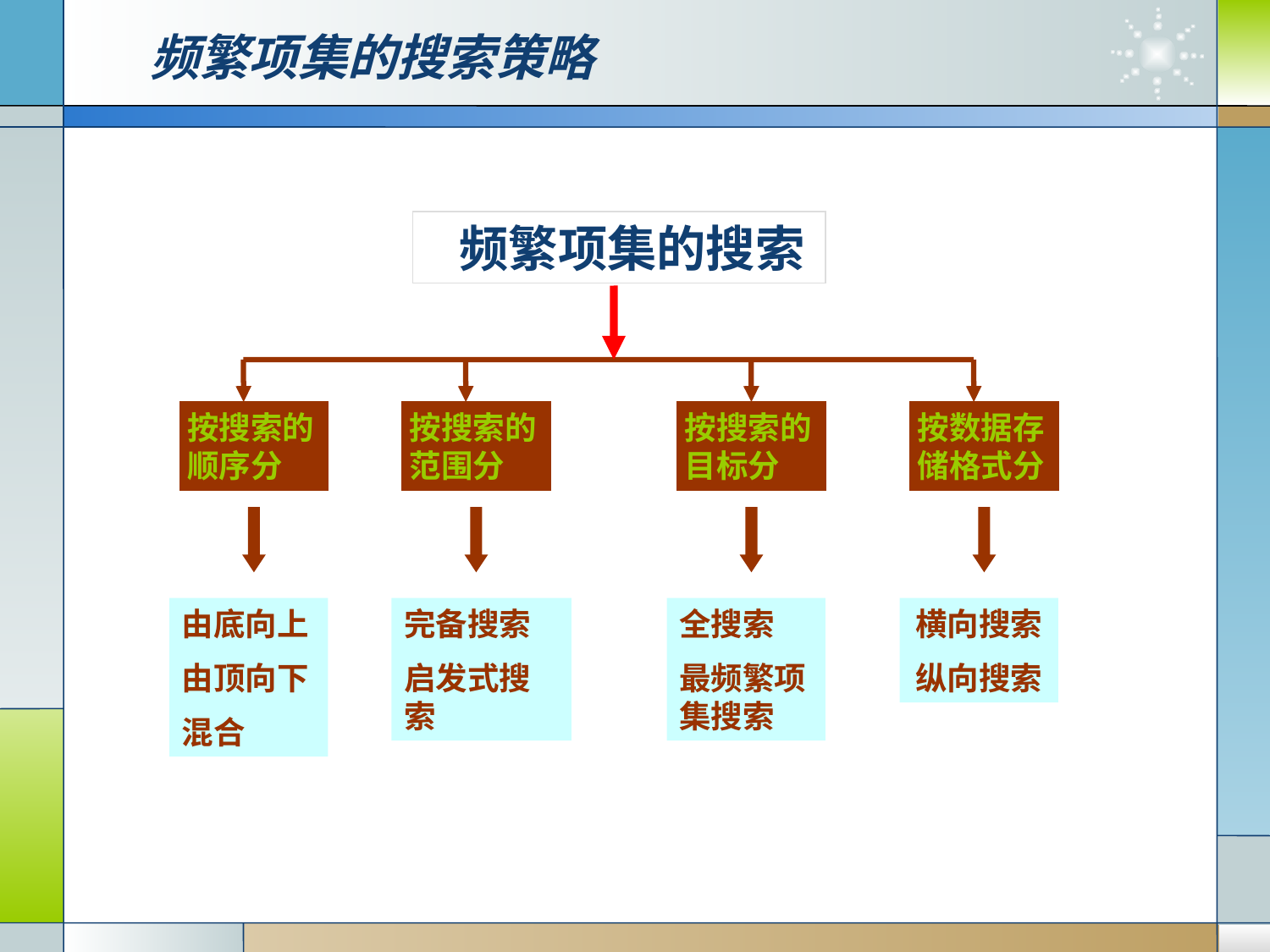

# 频繁项集的搜索策略
  频繁项集的搜索

按搜索的顺序分
按搜索的范围分
按搜索的目标分
按数据存储格式分

由底向上
由顶向下
混合
完备搜索
启发式搜索
全搜索
最频繁项集搜索
横向搜索
纵向搜索